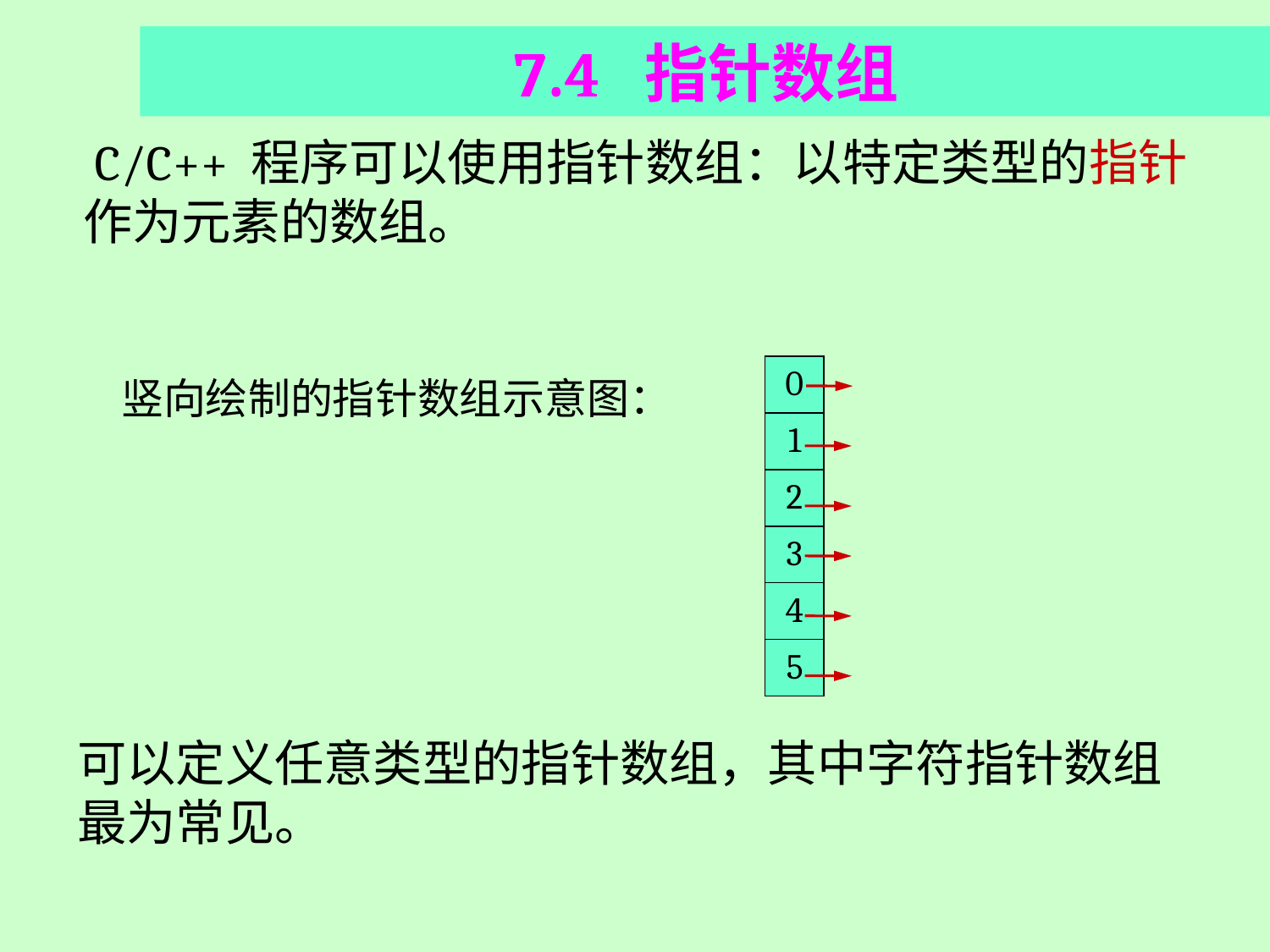

7.4  指针数组
 C/C++ 程序可以使用指针数组：以特定类型的指针作为元素的数组。
| 0 |
| --- |
| 1 |
| 2 |
| 3 |
| 4 |
| 5 |
竖向绘制的指针数组示意图：
可以定义任意类型的指针数组，其中字符指针数组最为常见。